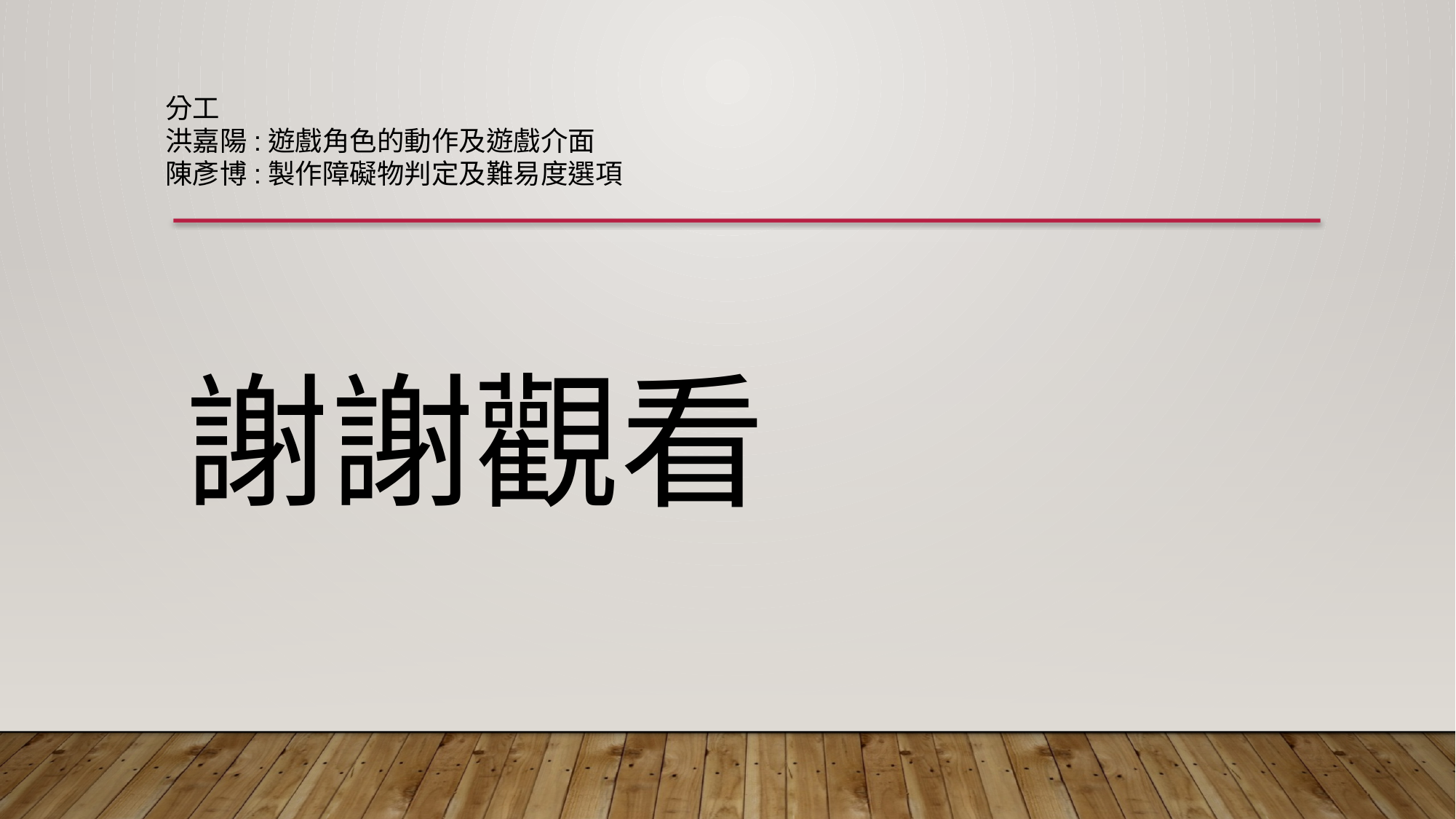

分工
洪嘉陽:遊戲角色的動作及遊戲介面
陳彥博:製作障礙物判定及難易度選項
謝謝觀看